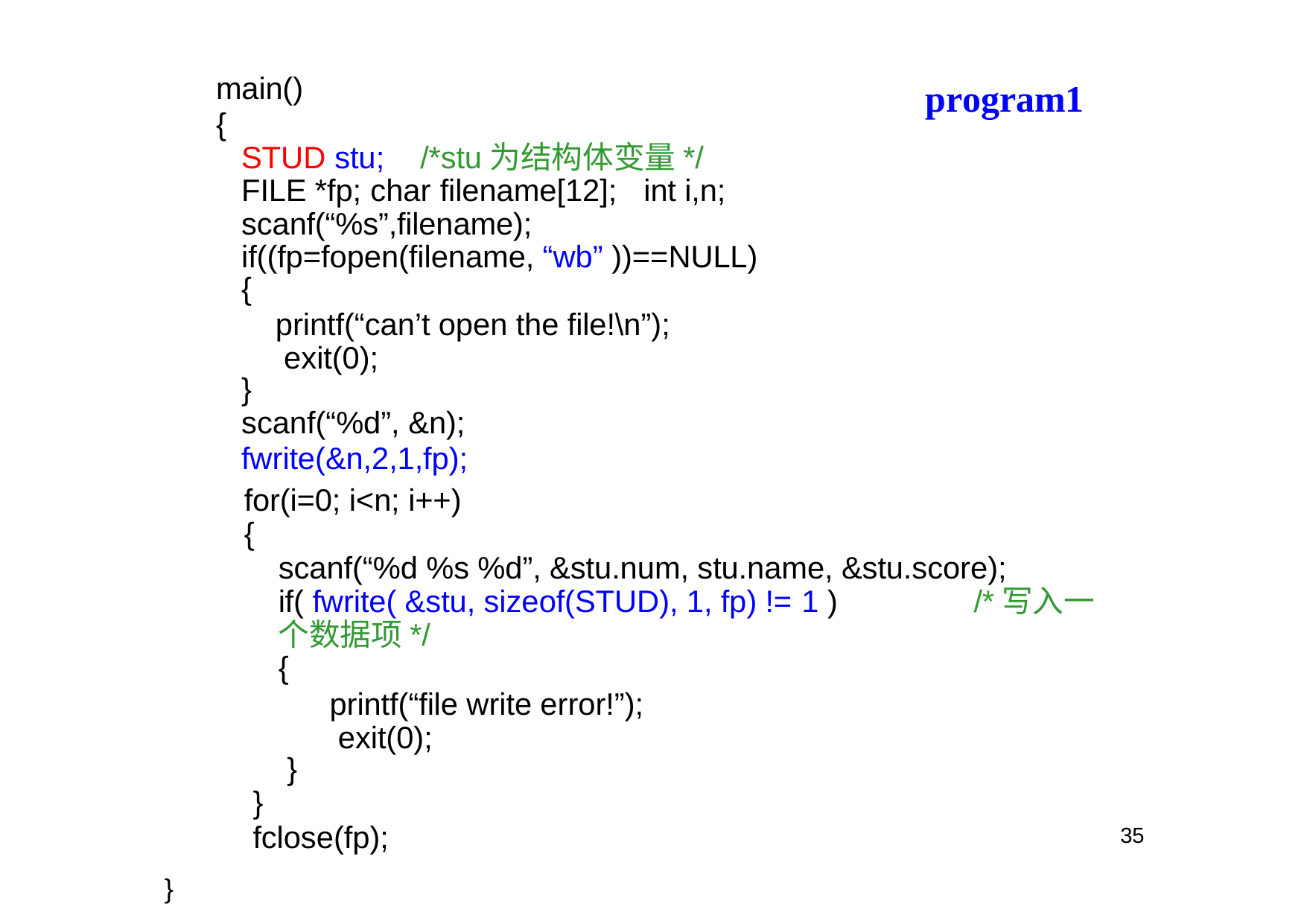

# main()
{
program1
STUD stu;	/*stu为结构体变量*/  FILE *fp; char filename[12];	int i,n;  scanf(“%s”,filename);  if((fp=fopen(filename, “wb” ))==NULL)
{
printf(“can’t open the file!\n”);  exit(0);
}
scanf(“%d”, &n);
fwrite(&n,2,1,fp);
for(i=0; i<n; i++)
{
scanf(“%d %s %d”, &stu.num, stu.name, &stu.score);
if( fwrite( &stu, sizeof(STUD), 1, fp) != 1 )	/*写入一个数据项*/
{
printf(“file write error!”);  exit(0);
}
}
fclose(fp);
}
35